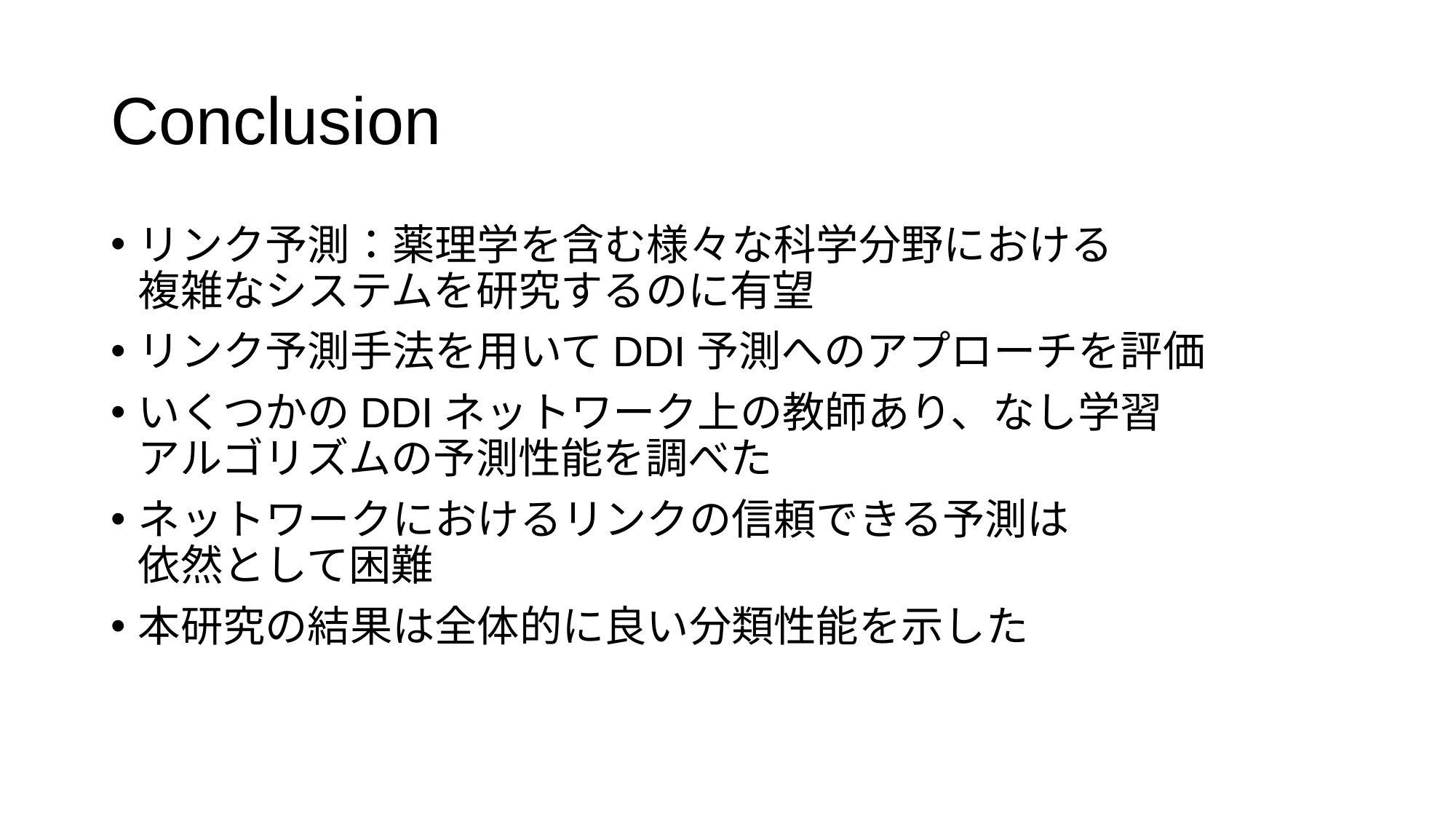

# Conclusion
リンク予測：薬理学を含む様々な科学分野における
複雑なシステムを研究するのに有望
リンク予測手法を用いてDDI予測へのアプローチを評価
いくつかのDDIネットワーク上の教師あり、なし学習
アルゴリズムの予測性能を調べた
ネットワークにおけるリンクの信頼できる予測は
依然として困難
本研究の結果は全体的に良い分類性能を示した